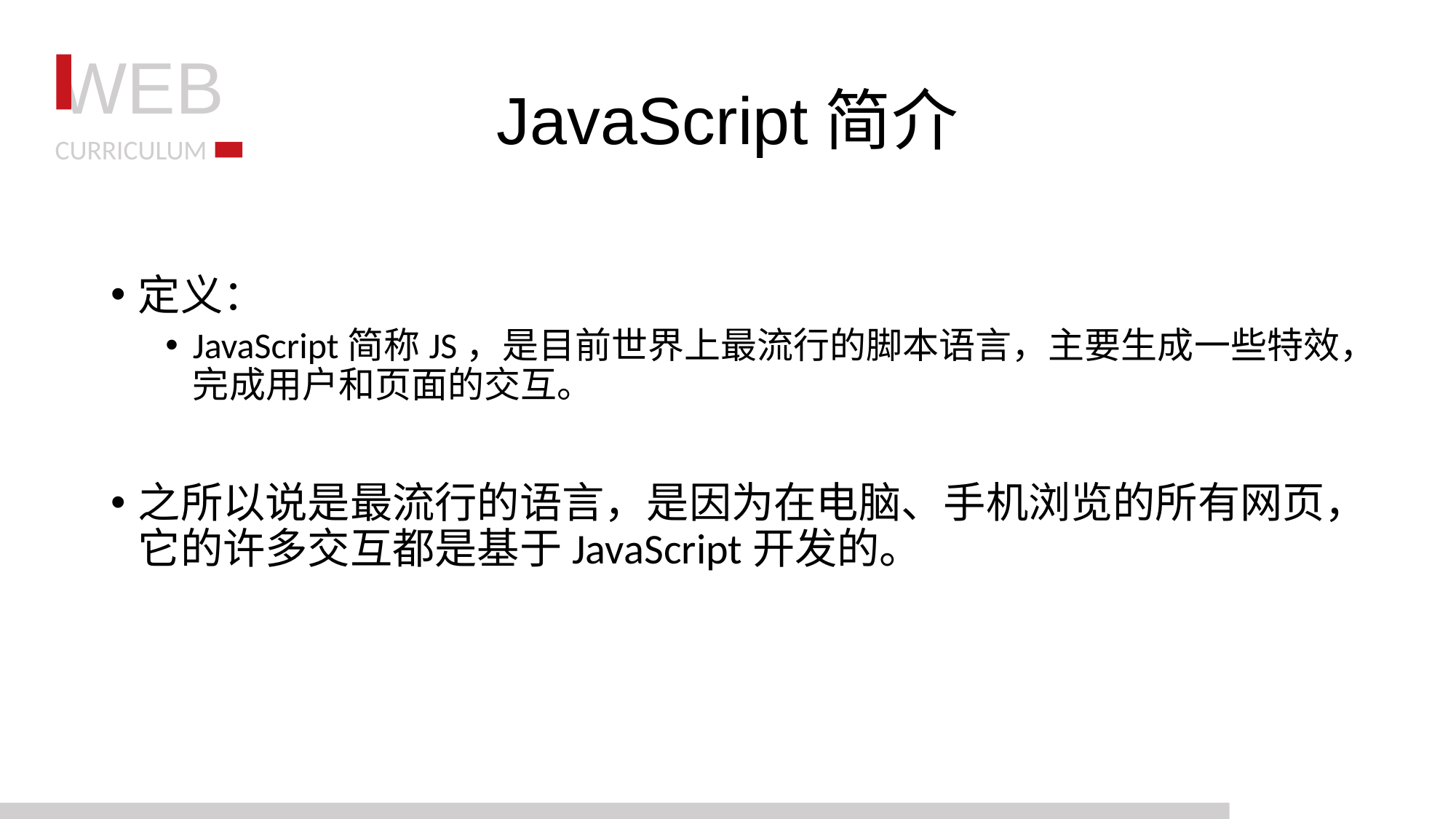

# JavaScript简介

定义：
JavaScript简称JS，是目前世界上最流行的脚本语言，主要生成一些特效，完成用户和页面的交互。

之所以说是最流行的语言，是因为在电脑、手机浏览的所有网页，它的许多交互都是基于JavaScript开发的。